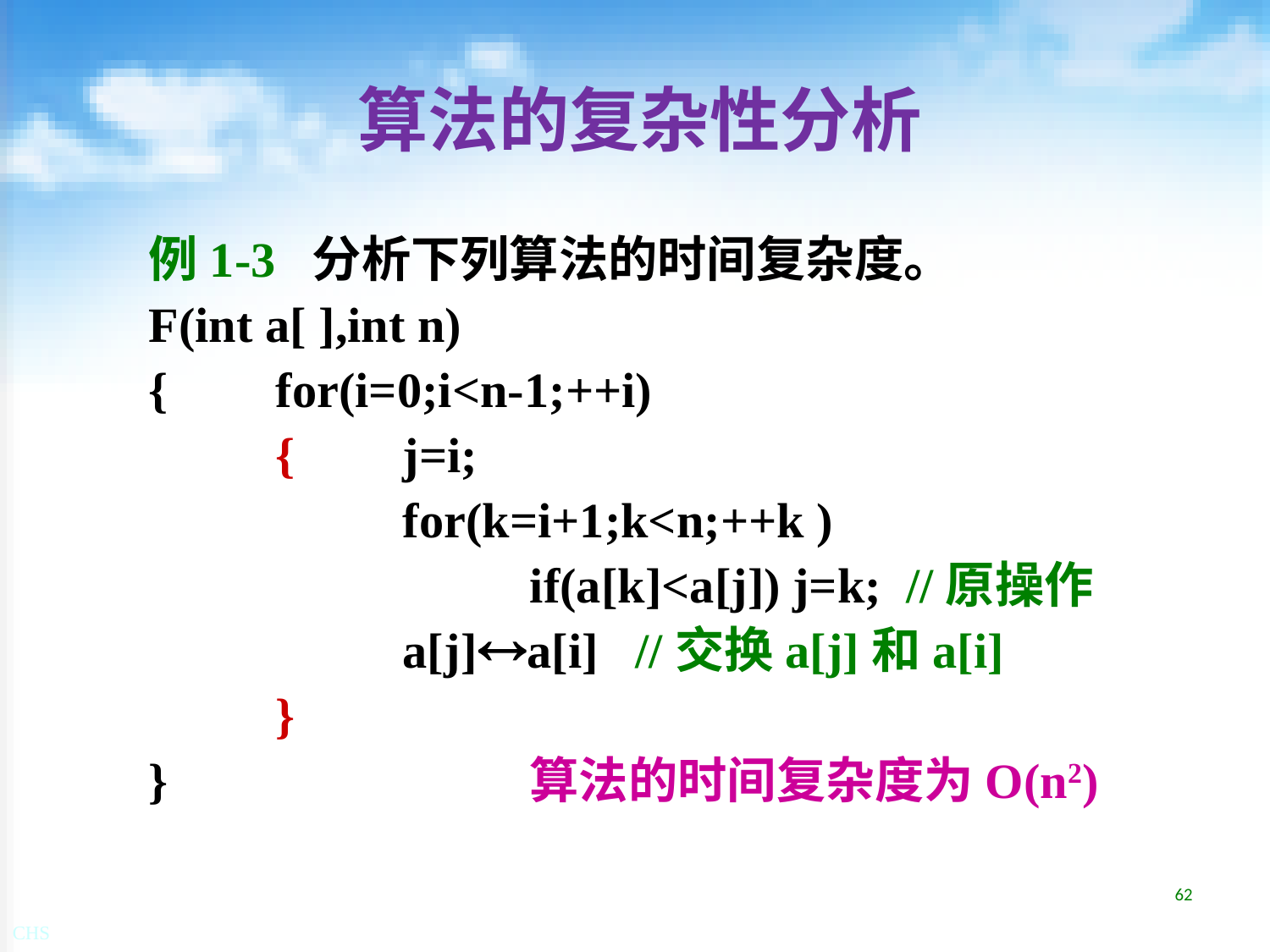

# 算法的复杂性分析
例1-3  分析下列算法的时间复杂度。
F(int a[ ],int n)
{	for(i=0;i<n-1;++i)
	{	j=i;
		for(k=i+1;k<n;++k )
			if(a[k]<a[j]) j=k;  //原操作
		a[j]↔a[i]   //交换a[j]和a[i]
	}
}			算法的时间复杂度为O(n2)
62